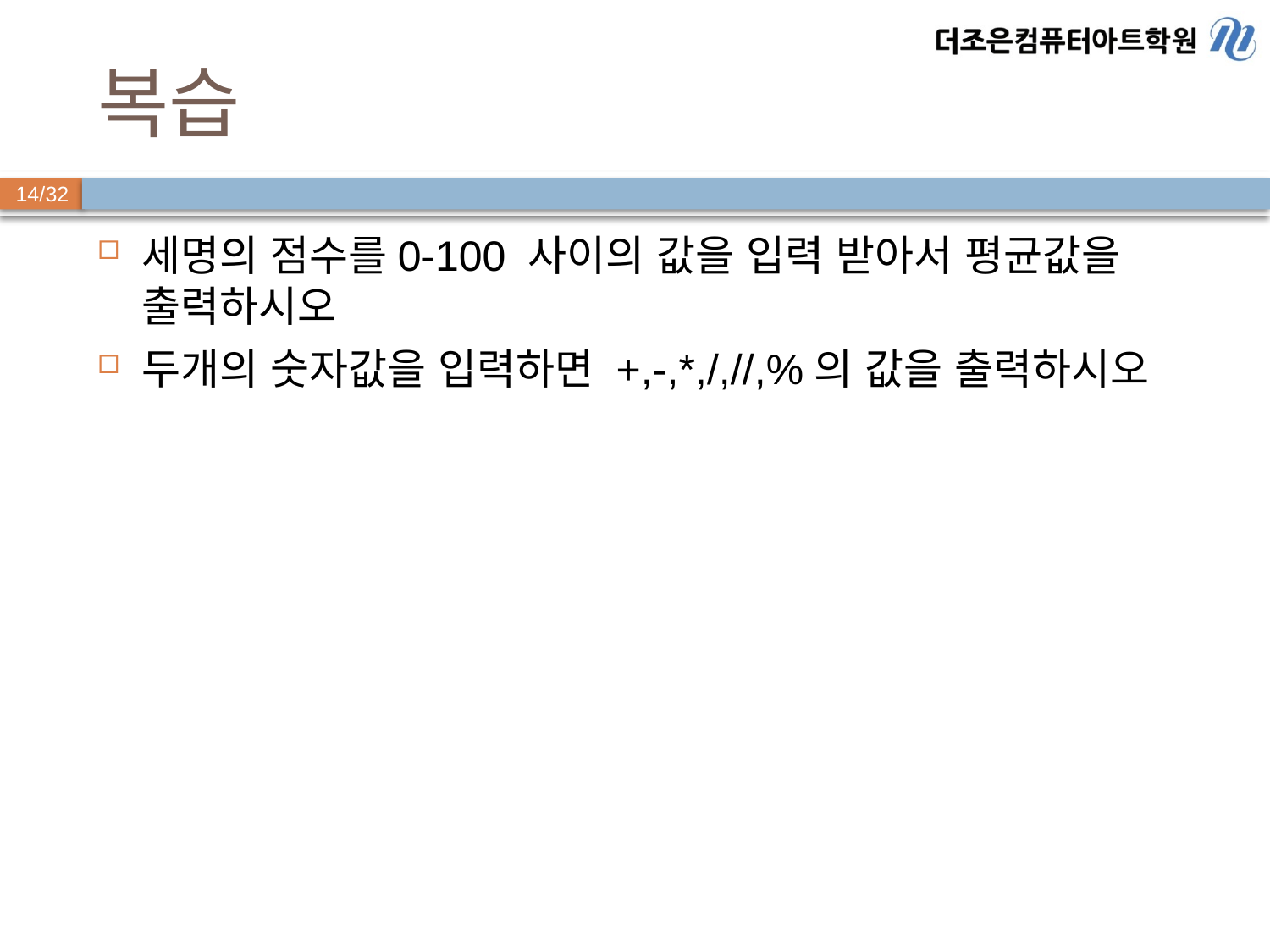

# 복습
세명의 점수를0-100 사이의 값을 입력 받아서 평균값을 출력하시오
두개의 숫자값을 입력하면 +,-,*,/,//,%의 값을 출력하시오